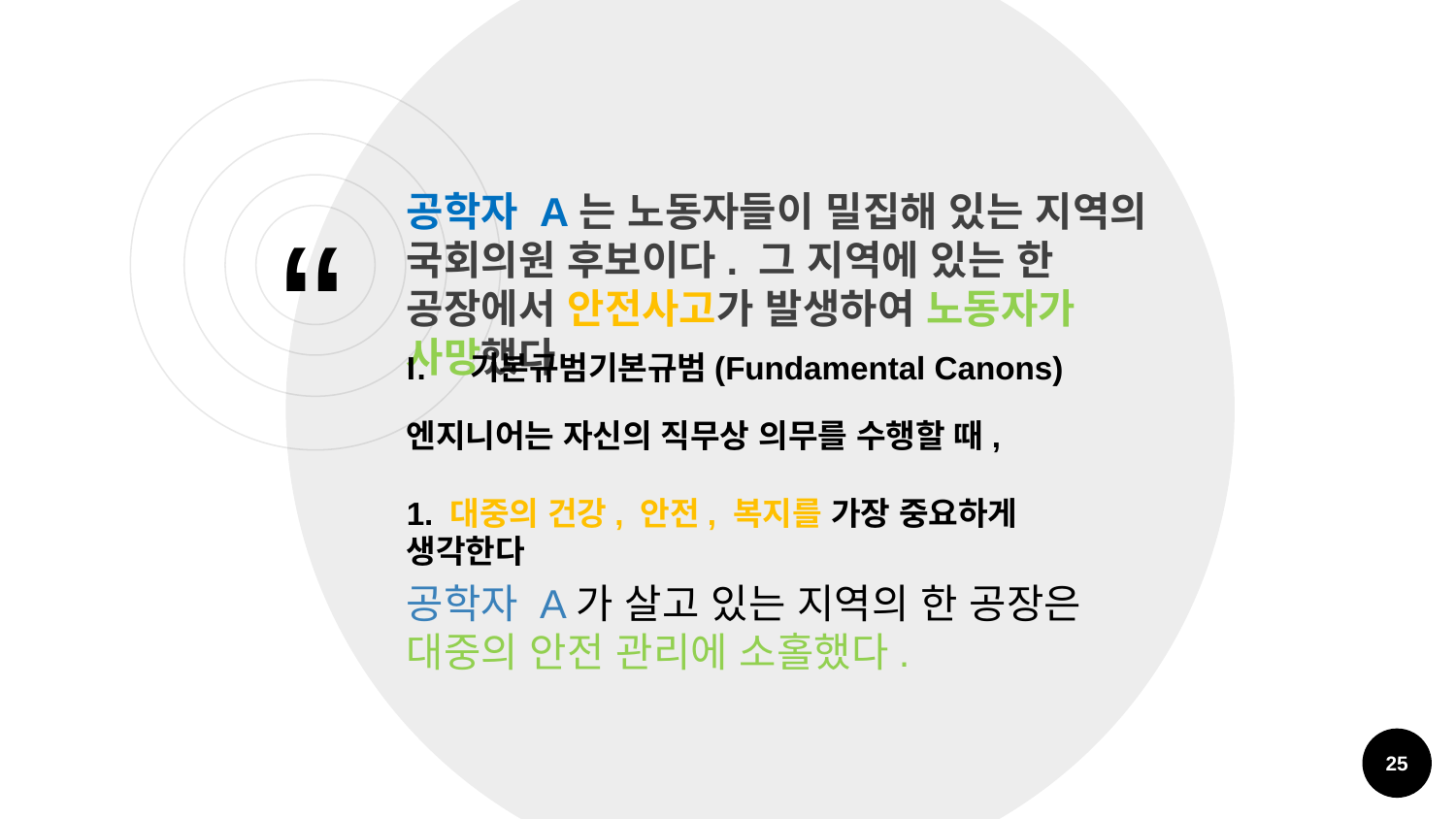

공학자 A는 노동자들이 밀집해 있는 지역의 국회의원 후보이다. 그 지역에 있는 한 공장에서 안전사고가 발생하여 노동자가 사망했다
“
기본규범기본규범(Fundamental Canons)

엔지니어는 자신의 직무상 의무를 수행할 때,

1. 대중의 건강, 안전, 복지를 가장 중요하게 생각한다
공학자 A가 살고 있는 지역의 한 공장은 대중의 안전 관리에 소홀했다.
25